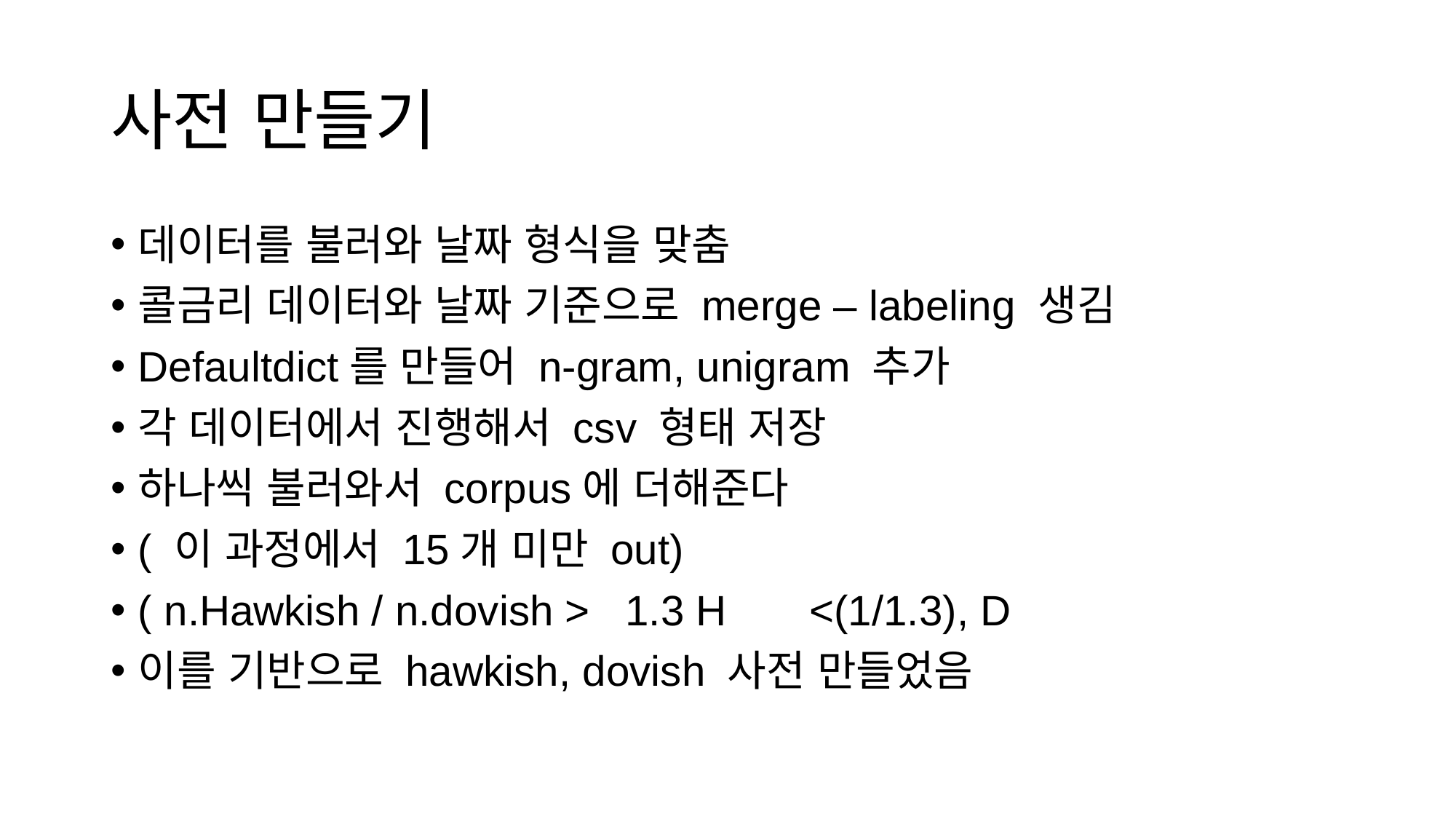

# 사전 만들기
데이터를 불러와 날짜 형식을 맞춤
콜금리 데이터와 날짜 기준으로 merge – labeling 생김
Defaultdict를 만들어 n-gram, unigram 추가
각 데이터에서 진행해서 csv 형태 저장
하나씩 불러와서 corpus에 더해준다
( 이 과정에서 15개 미만 out)
( n.Hawkish / n.dovish >   1.3 H       <(1/1.3), D
이를 기반으로 hawkish, dovish 사전 만들었음